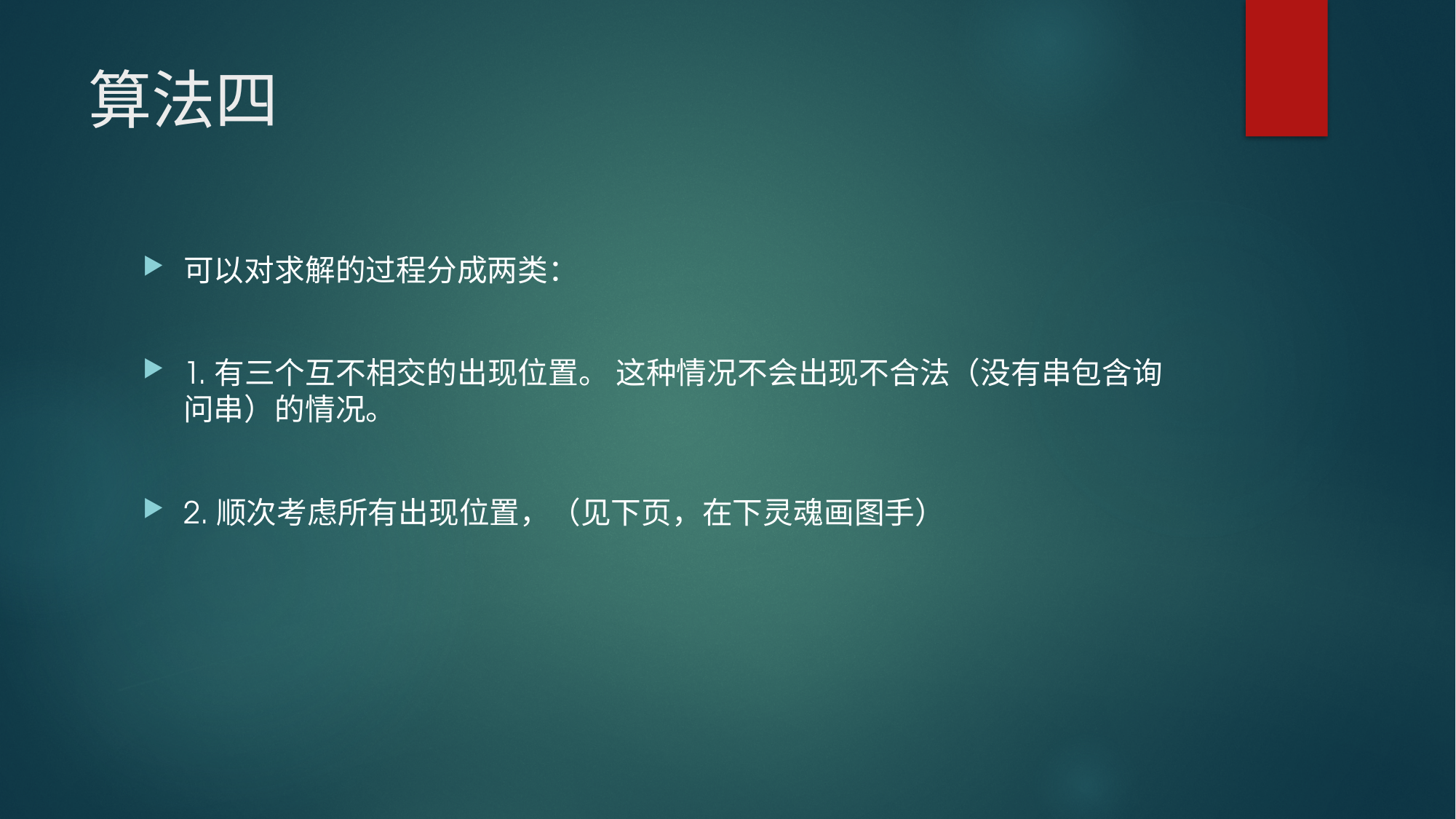

# 算法四
可以对求解的过程分成两类：

1.有三个互不相交的出现位置。 这种情况不会出现不合法（没有串包含询问串）的情况。

2.顺次考虑所有出现位置，（见下页，在下灵魂画图手）